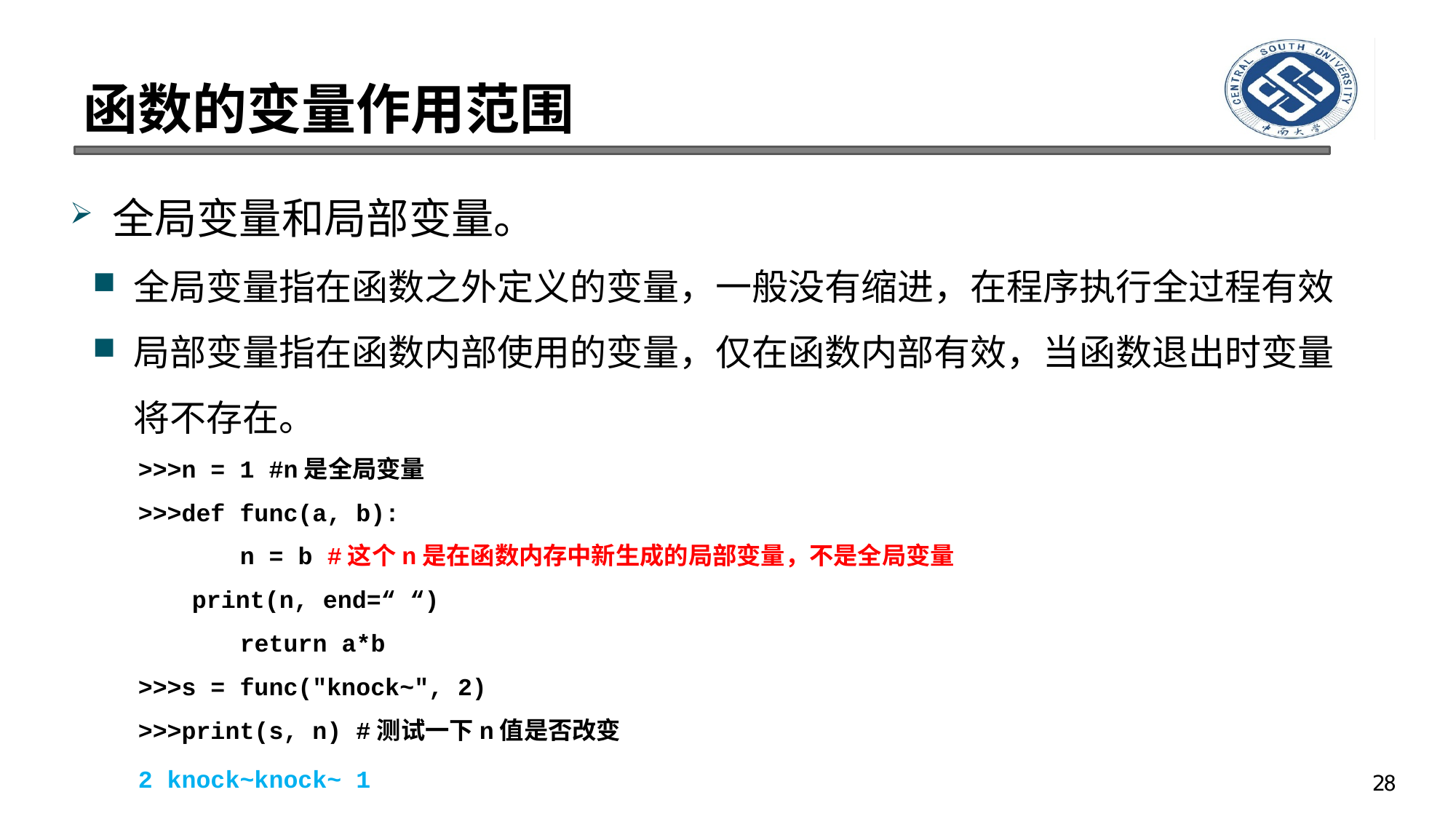

# 函数的变量作用范围
全局变量和局部变量。
全局变量指在函数之外定义的变量，一般没有缩进，在程序执行全过程有效
局部变量指在函数内部使用的变量，仅在函数内部有效，当函数退出时变量将不存在。
>>>n = 1 #n是全局变量
>>>def func(a, b):
       n = b #这个n是在函数内存中新生成的局部变量，不是全局变量
        print(n, end=“ “)
       return a*b
>>>s = func("knock~", 2)
>>>print(s, n) #测试一下n值是否改变
2 knock~knock~ 1

28